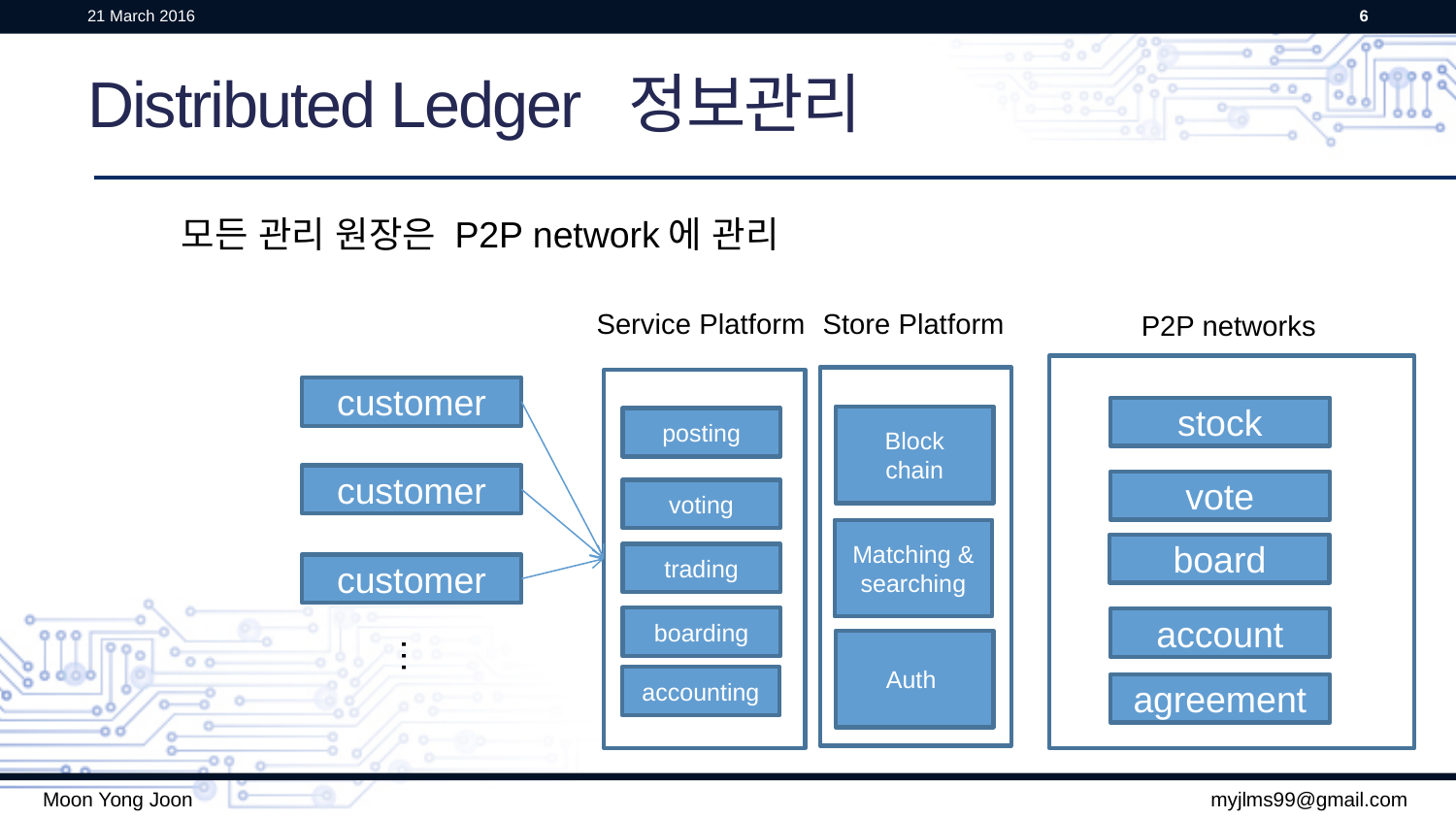

21 March 2016
6
# Distributed Ledger  정보관리
모든 관리 원장은 P2P network에 관리
Service Platform
Store Platform

Block
chain
posting
voting
Matching & searching
trading
boarding
Auth
accounting
P2P networks

customer
stock
customer
vote
board
customer
account
…
agreement
Moon Yong Joon
myjlms99@gmail.com